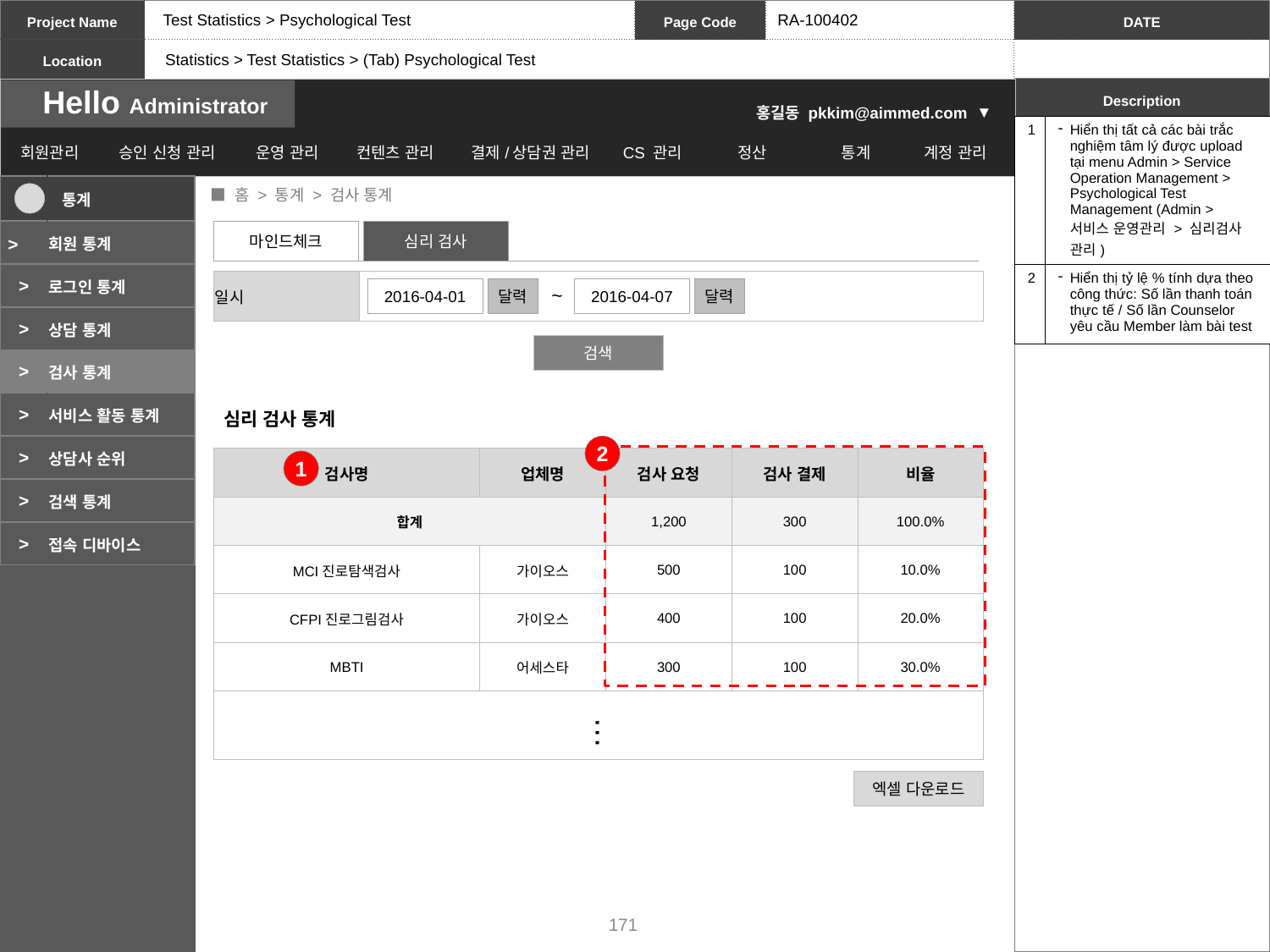

Test Statistics > Psychological Test
RA-100402
Statistics > Test Statistics > (Tab) Psychological Test
| 1 | Hiển thị tất cả các bài trắc nghiệm tâm lý được upload tại menu Admin > Service Operation Management > Psychological Test Management (Admin > 서비스 운영관리 > 심리검사 관리) |
| --- | --- |
| 2 | Hiển thị tỷ lệ % tính dựa theo công thức: Số lần thanh toán thực tế / Số lần Counselor yêu cầu Member làm bài test |
   ■ 홈 > 통계 > 검사 통계

|  | 통계 |
| --- | --- |
| > | 회원 통계 |
| > | 로그인 통계 |
| > | 상담 통계 |
| > | 검사 통계 |
| > | 서비스 활동 통계 |
| > | 상담사 순위 |
| > | 검색 통계 |
| > | 접속 디바이스 |

마인드체크
심리 검사
| 일시 |  |
| --- | --- |
~
2016-04-01
달력
2016-04-07
달력
검색
심리 검사 통계
2

| 검사명 | 업체명 | 검사 요청 | 검사 결제 | 비율 |
| --- | --- | --- | --- | --- |
| 합계 |  | 1,200 | 300 | 100.0% |
| MCI진로탐색검사 | 가이오스 | 500 | 100 | 10.0% |
| CFPI진로그림검사 | 가이오스 | 400 | 100 | 20.0% |
| MBTI | 어세스타 | 300 | 100 | 30.0% |
|  |  |  |  |  |
1
…
엑셀 다운로드
171